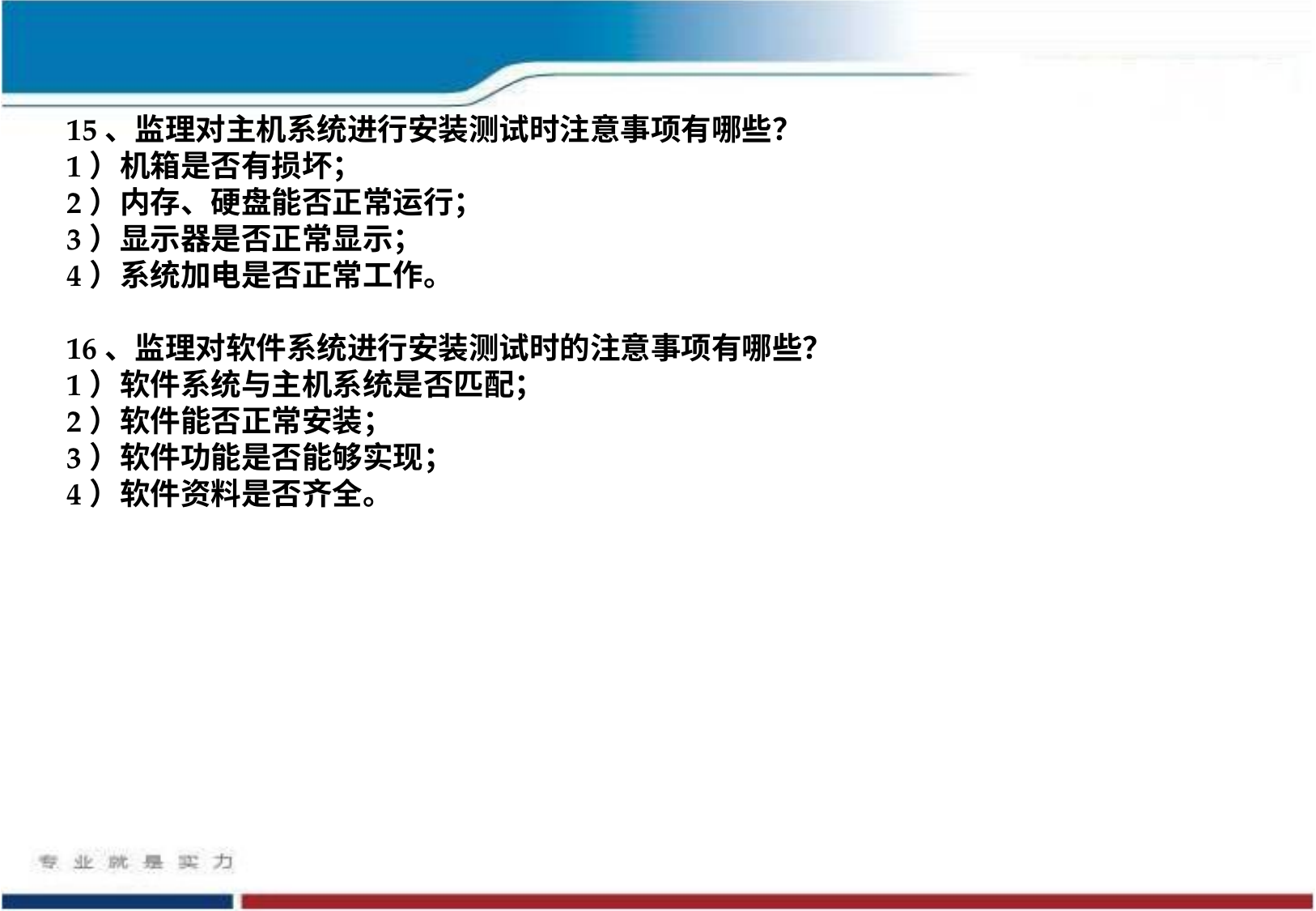

15、监理对主机系统进行安装测试时注意事项有哪些？
1）机箱是否有损坏；
2）内存、硬盘能否正常运行；
3）显示器是否正常显示；
4）系统加电是否正常工作。

16、监理对软件系统进行安装测试时的注意事项有哪些？
1）软件系统与主机系统是否匹配；
2）软件能否正常安装；
3）软件功能是否能够实现；
4）软件资料是否齐全。